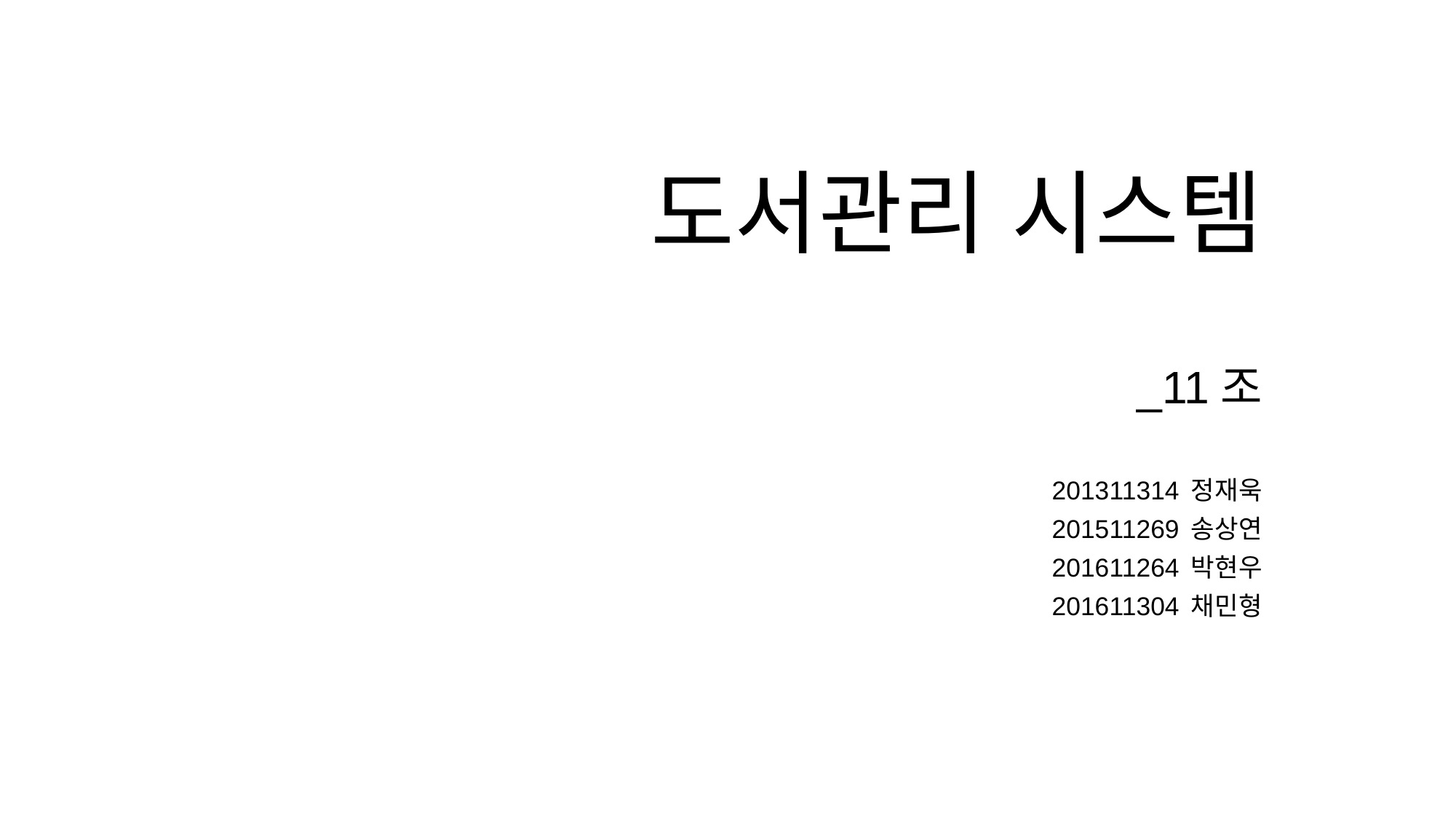

# 도서관리 시스템 _11조

201311314 정재욱
201511269 송상연
201611264 박현우
201611304 채민형